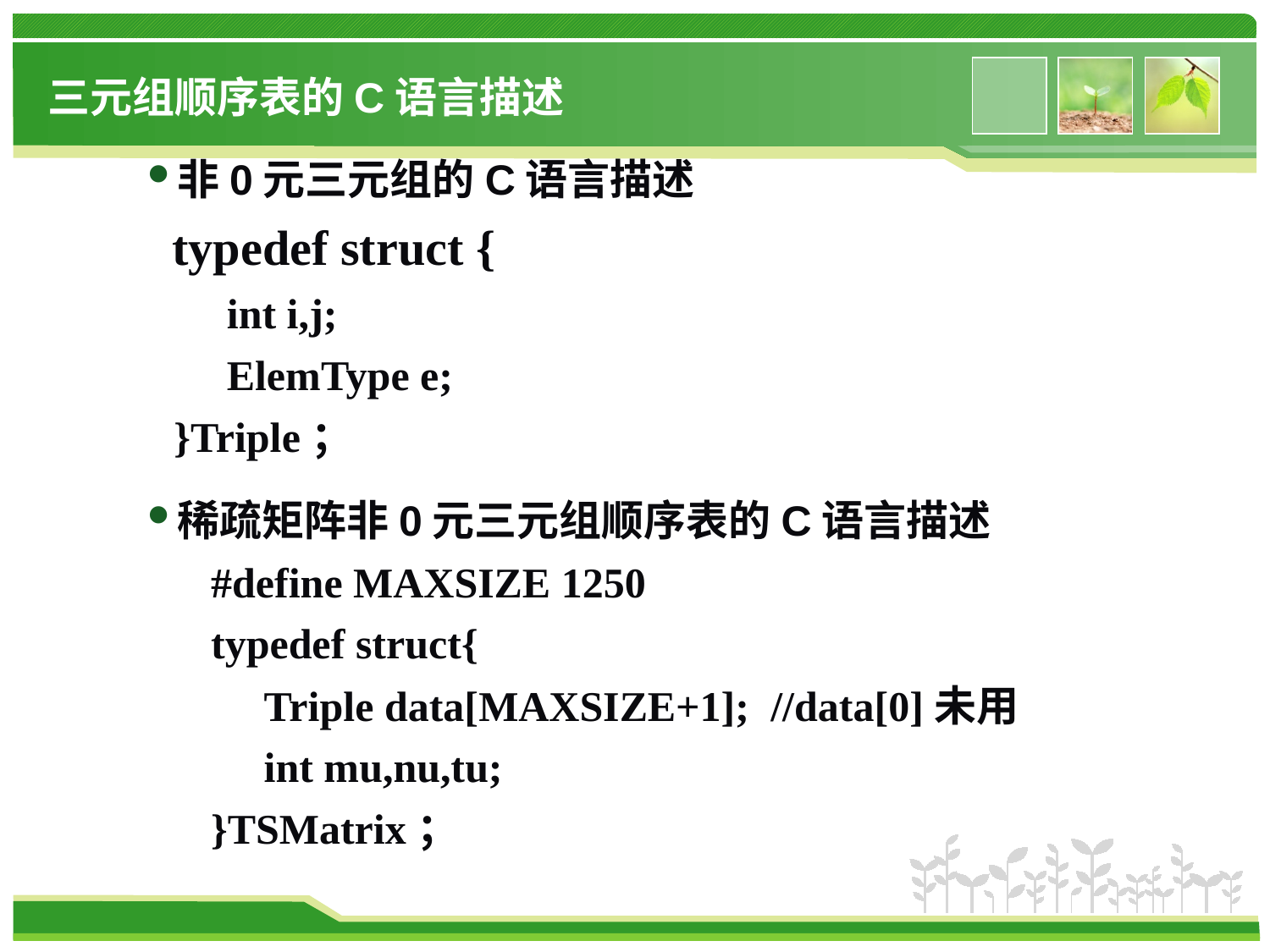

# 三元组顺序表的C语言描述
非0元三元组的C语言描述
  typedef struct {
     int i,j;
     ElemType e;
}Triple；
稀疏矩阵非0元三元组顺序表的C语言描述
#define MAXSIZE 1250
typedef struct{
     Triple data[MAXSIZE+1];  //data[0]未用
     int mu,nu,tu;
}TSMatrix；